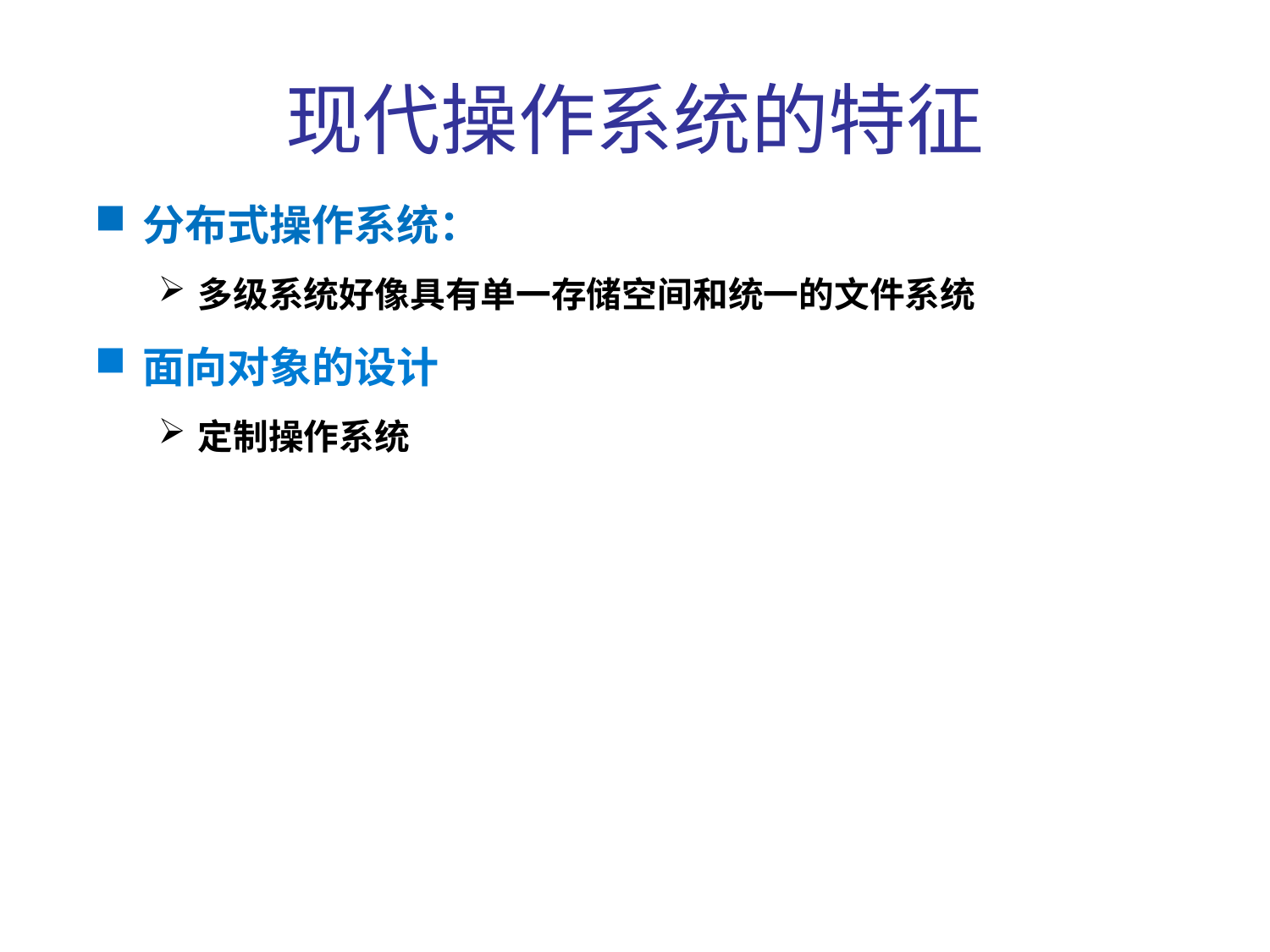

现代操作系统的特征
分布式操作系统：
多级系统好像具有单一存储空间和统一的文件系统
面向对象的设计
定制操作系统